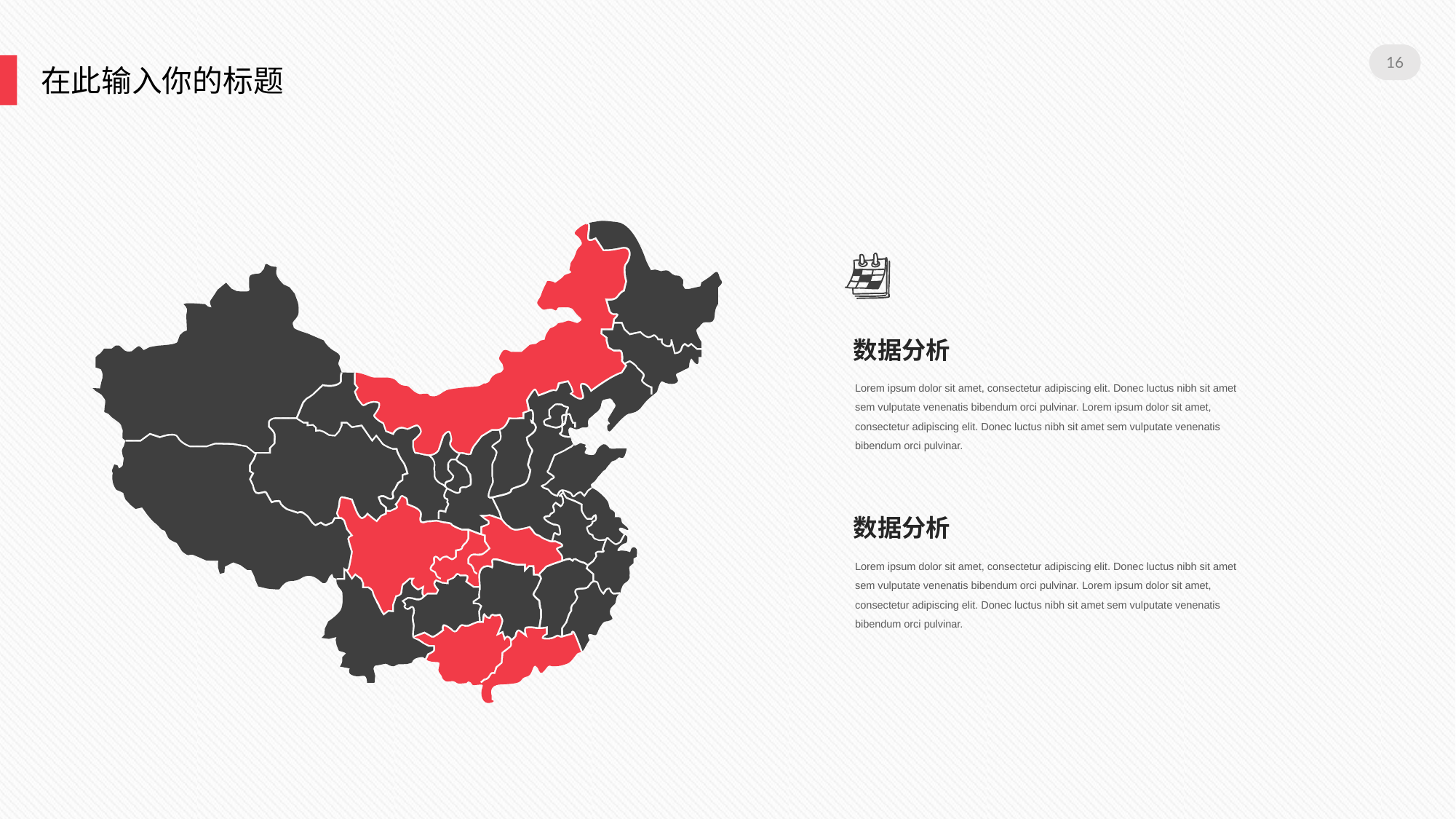

16
在此输入你的标题

数据分析
Lorem ipsum dolor sit amet, consectetur adipiscing elit. Donec luctus nibh sit amet sem vulputate venenatis bibendum orci pulvinar. Lorem ipsum dolor sit amet, consectetur adipiscing elit. Donec luctus nibh sit amet sem vulputate venenatis bibendum orci pulvinar.
数据分析
Lorem ipsum dolor sit amet, consectetur adipiscing elit. Donec luctus nibh sit amet sem vulputate venenatis bibendum orci pulvinar. Lorem ipsum dolor sit amet, consectetur adipiscing elit. Donec luctus nibh sit amet sem vulputate venenatis bibendum orci pulvinar.